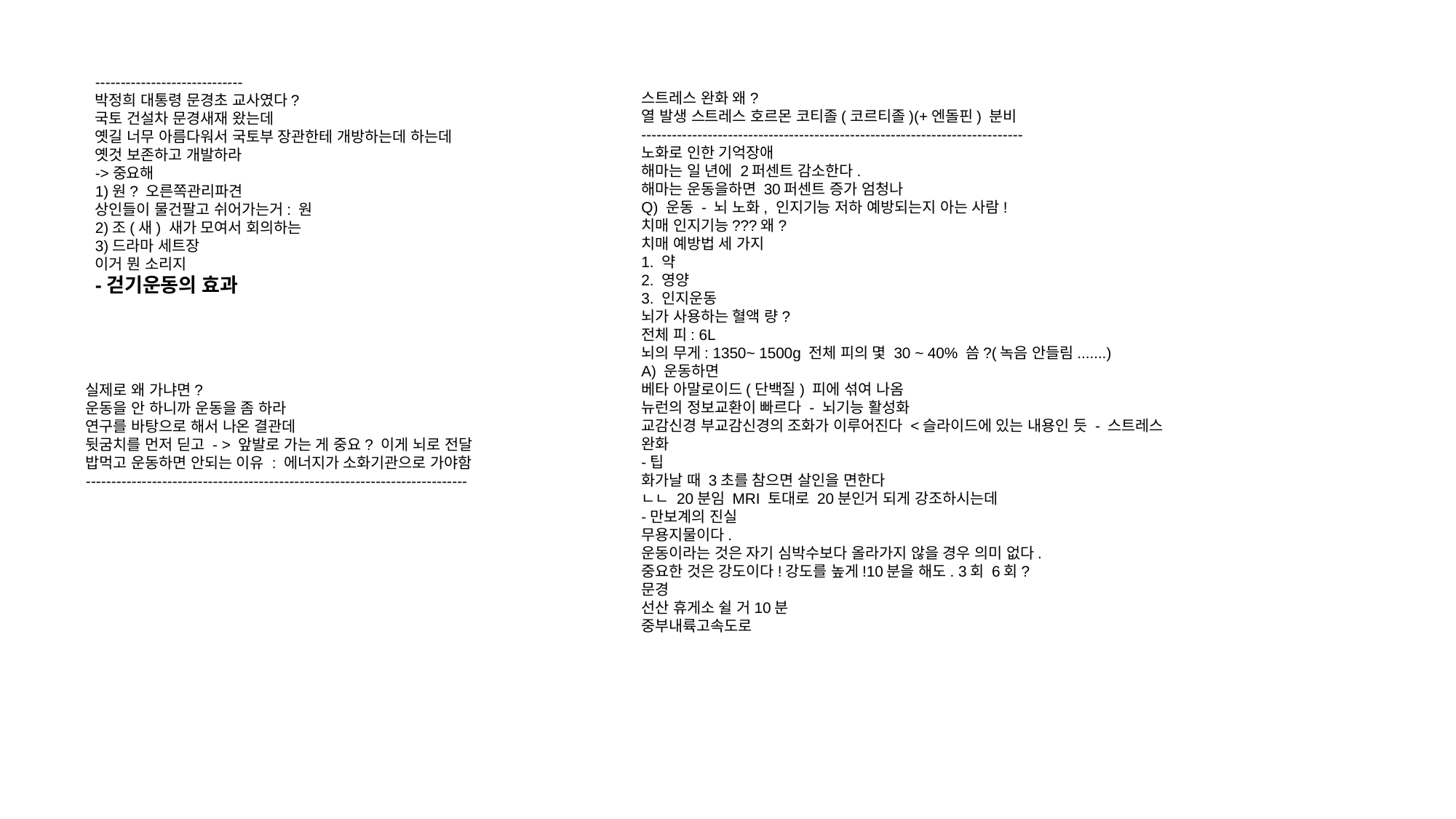

-----------------------------
박정희 대통령 문경초 교사였다?
국토 건설차 문경새재 왔는데
옛길 너무 아름다워서 국토부 장관한테 개방하는데 하는데 옛것 보존하고 개발하라
->중요해
1)원? 오른쪽관리파견
상인들이 물건팔고 쉬어가는거: 원
2)조(새) 새가 모여서 회의하는
3)드라마 세트장
이거 뭔 소리지
-걷기운동의 효과

스트레스 완화 왜?
열 발생 스트레스 호르몬 코티졸(코르티졸)(+엔돌핀) 분비
---------------------------------------------------------------------------
노화로 인한 기억장애
해마는 일 년에 2퍼센트 감소한다.
해마는 운동을하면 30퍼센트 증가 엄청나
Q) 운동 - 뇌 노화, 인지기능 저하 예방되는지 아는 사람!
치매 인지기능???왜?
치매 예방법 세 가지
1. 약
2. 영양
3. 인지운동
뇌가 사용하는 혈액 량?
전체 피: 6L
뇌의 무게: 1350~ 1500g 전체 피의 몇 30 ~ 40% 씀?(녹음 안들림.......)
A) 운동하면
베타 아말로이드(단백질) 피에 섞여 나옴
뉴런의 정보교환이 빠르다 - 뇌기능 활성화
교감신경 부교감신경의 조화가 이루어진다 <슬라이드에 있는 내용인 듯 - 스트레스 완화
-팁
화가날 때 3초를 참으면 살인을 면한다
ㄴㄴ 20분임 MRI 토대로 20분인거 되게 강조하시는데
-만보계의 진실
무용지물이다.
운동이라는 것은 자기 심박수보다 올라가지 않을 경우 의미 없다.
중요한 것은 강도이다!강도를 높게!10분을 해도. 3회 6회?
문경
선산 휴게소 쉴 거10분
중부내륙고속도로

실제로 왜 가냐면?
운동을 안 하니까 운동을 좀 하라
연구를 바탕으로 해서 나온 결관데
뒷굼치를 먼저 딛고 - > 앞발로 가는 게 중요? 이게 뇌로 전달
밥먹고 운동하면 안되는 이유 : 에너지가 소화기관으로 가야함
---------------------------------------------------------------------------